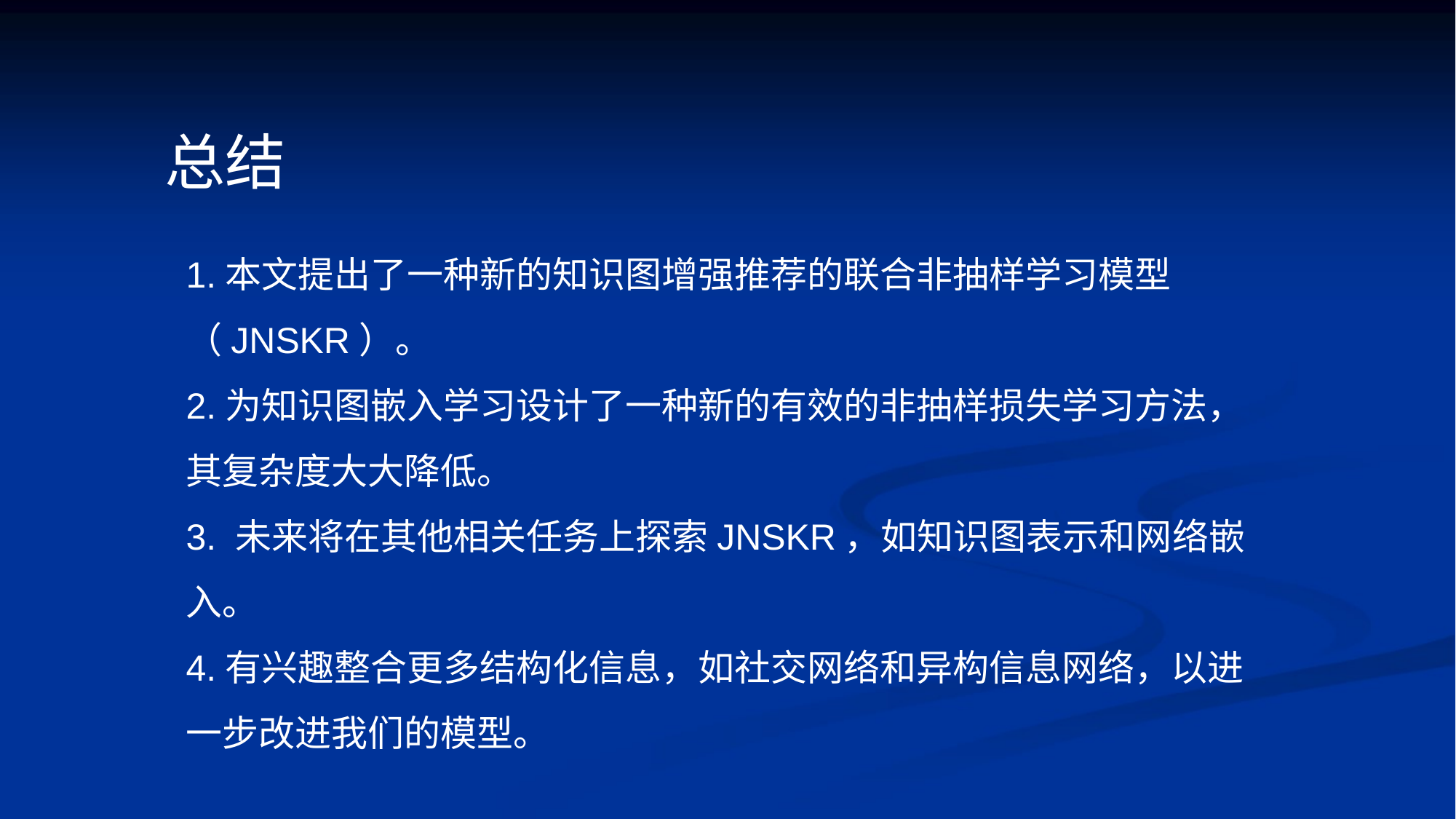

总结
1.本文提出了一种新的知识图增强推荐的联合非抽样学习模型（JNSKR）。
2.为知识图嵌入学习设计了一种新的有效的非抽样损失学习方法，其复杂度大大降低。
3. 未来将在其他相关任务上探索JNSKR，如知识图表示和网络嵌入。
4.有兴趣整合更多结构化信息，如社交网络和异构信息网络，以进一步改进我们的模型。
17